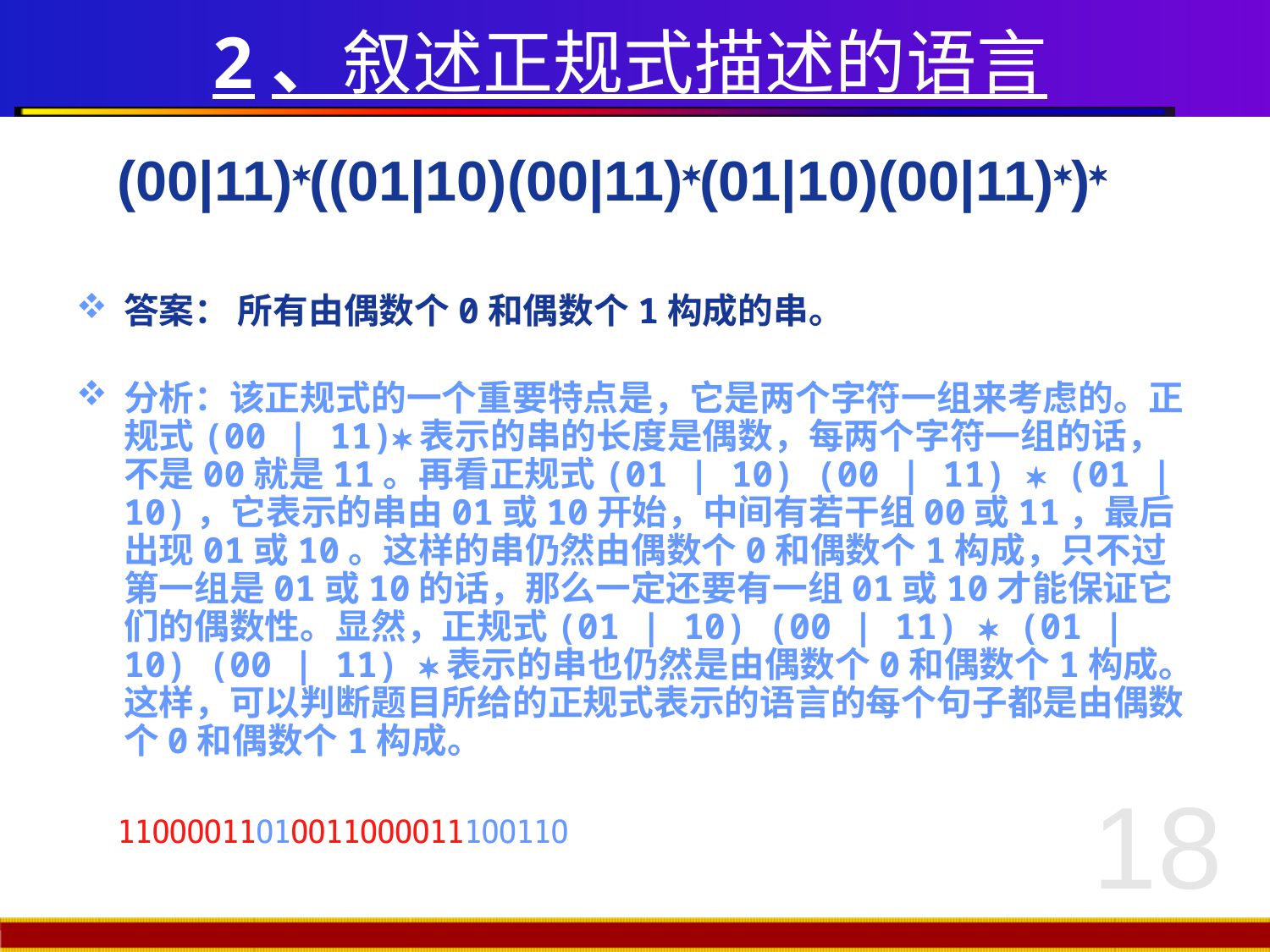

# 2、叙述正规式描述的语言

答案： 所有由偶数个0和偶数个1构成的串。

分析：该正规式的一个重要特点是，它是两个字符一组来考虑的。正规式(00 | 11)∗表示的串的长度是偶数，每两个字符一组的话，不是00就是11。再看正规式(01 | 10) (00 | 11) ∗ (01 | 10)，它表示的串由01或10开始，中间有若干组00或11，最后出现01或10。这样的串仍然由偶数个0和偶数个1构成，只不过第一组是01或10的话，那么一定还要有一组01或10才能保证它们的偶数性。显然，正规式(01 | 10) (00 | 11) ∗ (01 | 10) (00 | 11) ∗表示的串也仍然是由偶数个0和偶数个1构成。这样，可以判断题目所给的正规式表示的语言的每个句子都是由偶数个0和偶数个1构成。

(00|11)∗((01|10)(00|11)∗(01|10)(00|11)∗)∗
18
11000011010011000011100110